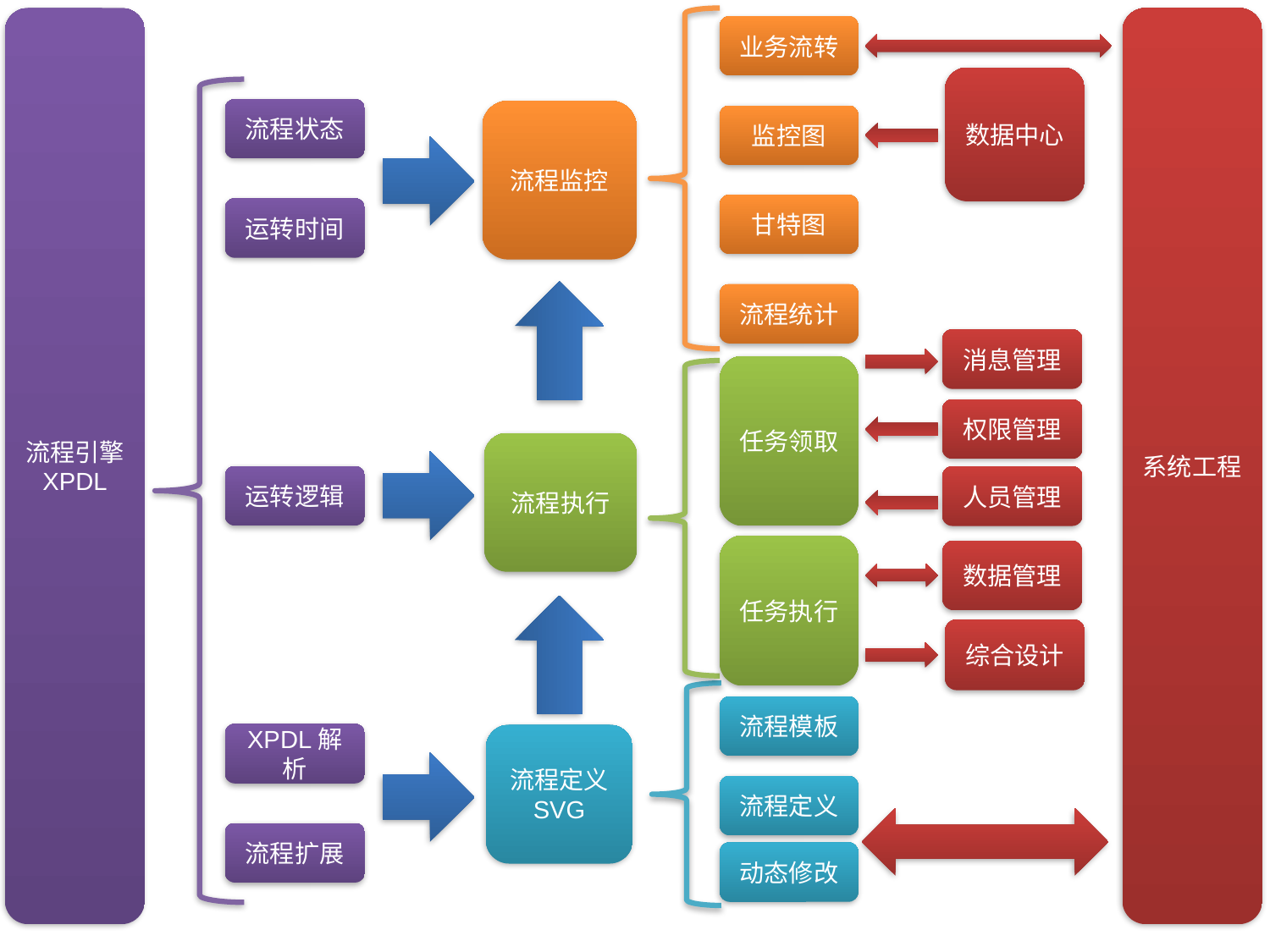

系统工程
流程引擎
XPDL

业务流转

数据中心

流程状态
流程监控
监控图

甘特图
运转时间
流程统计

消息管理

任务领取

权限管理

流程执行

运转逻辑
人员管理

任务执行
数据管理

综合设计

流程模板
XPDL解析
流程定义
SVG

流程定义

流程扩展
动态修改